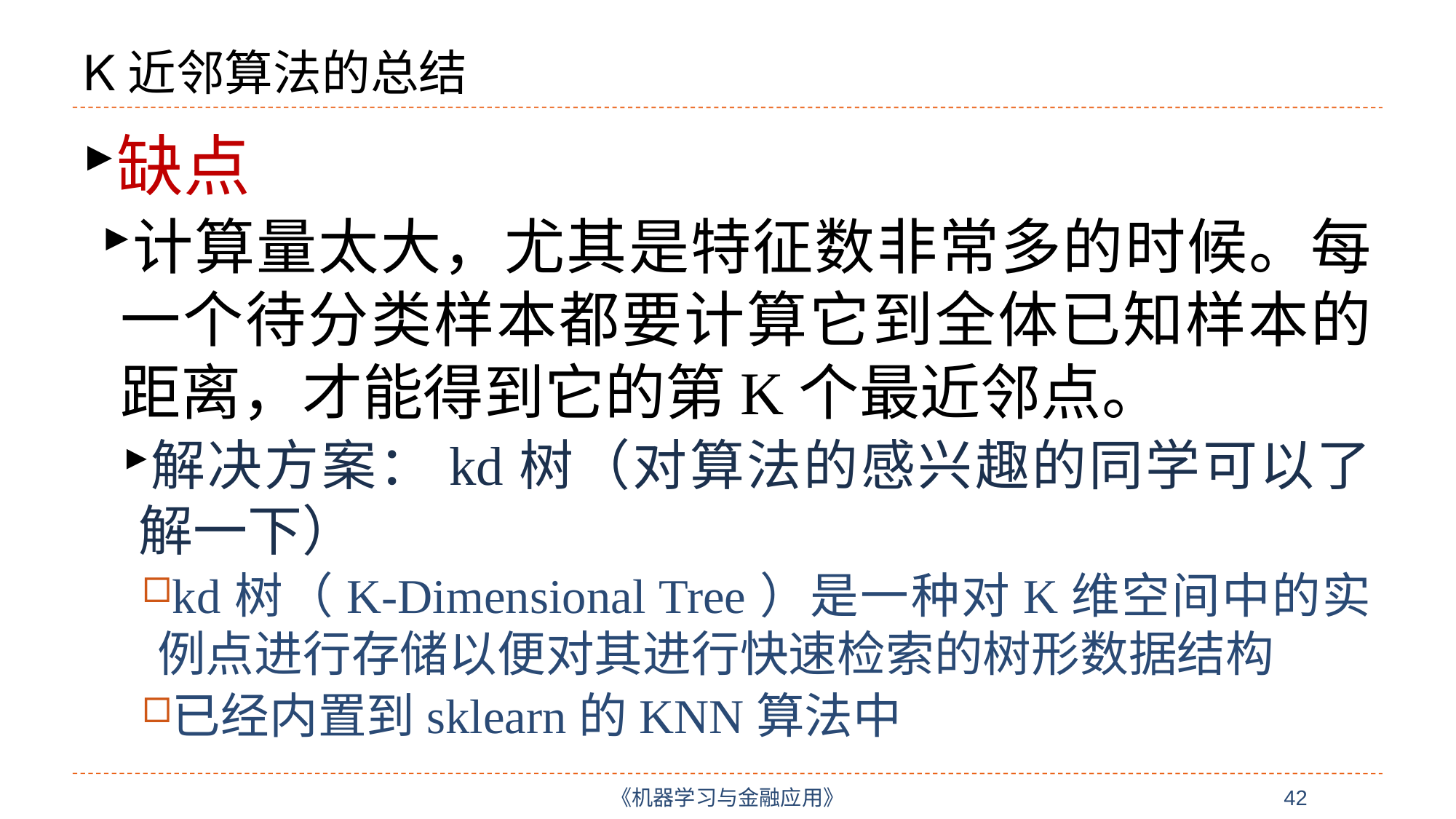

42
# K近邻算法的总结
缺点
计算量太大，尤其是特征数非常多的时候。每一个待分类样本都要计算它到全体已知样本的距离，才能得到它的第K个最近邻点。
解决方案：kd树（对算法的感兴趣的同学可以了解一下）
kd树（K-Dimensional Tree）是一种对K维空间中的实例点进行存储以便对其进行快速检索的树形数据结构
已经内置到sklearn的KNN算法中